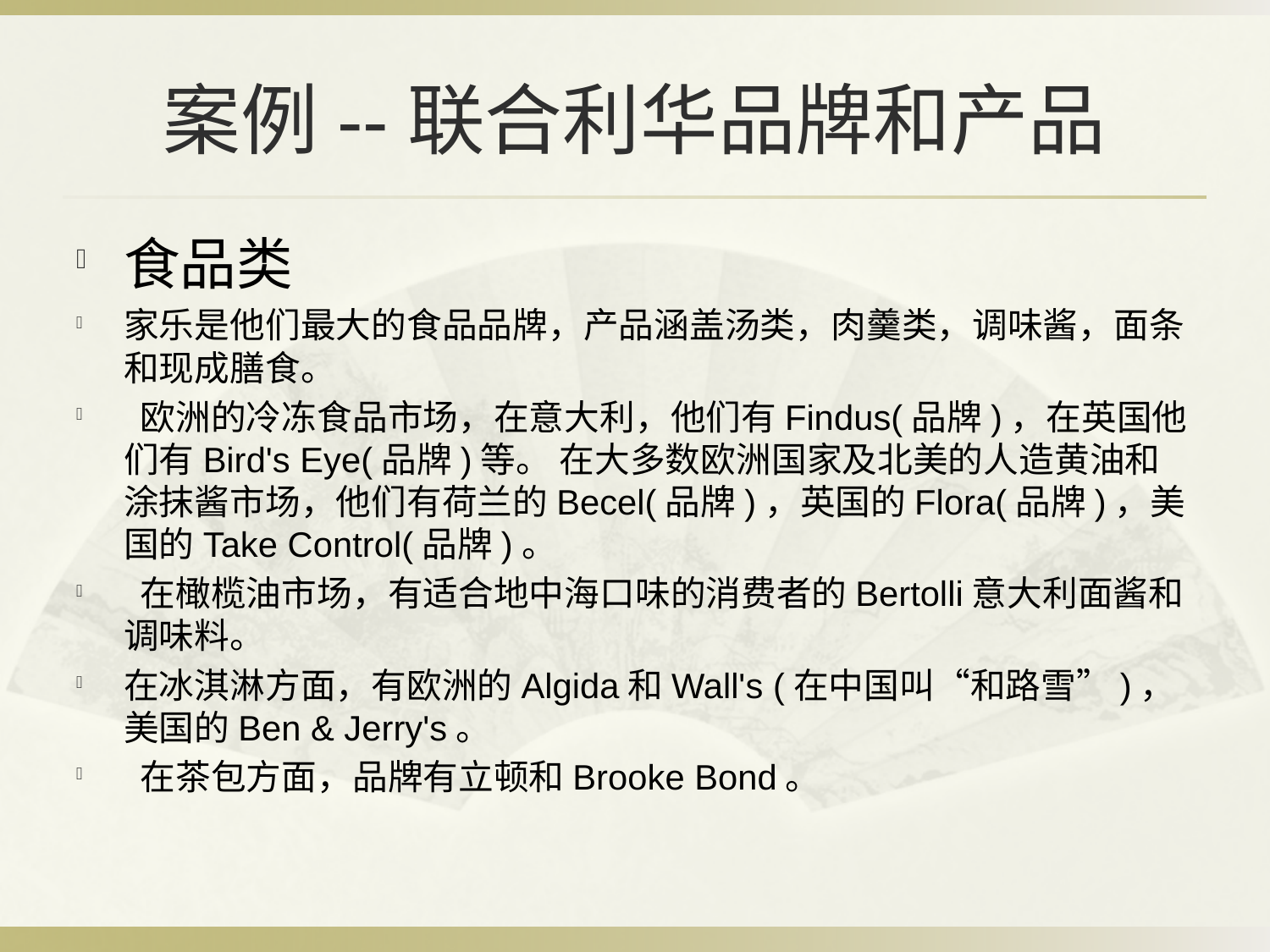

# 案例--联合利华品牌和产品
食品类
家乐是他们最大的食品品牌，产品涵盖汤类，肉羹类，调味酱，面条和现成膳食。
 欧洲的冷冻食品市场，在意大利，他们有Findus(品牌)，在英国他们有Bird's Eye(品牌)等。 在大多数欧洲国家及北美的人造黄油和涂抹酱市场，他们有荷兰的Becel(品牌)，英国的Flora(品牌)，美国的Take Control(品牌)。
 在橄榄油市场，有适合地中海口味的消费者的Bertolli意大利面酱和调味料。
在冰淇淋方面，有欧洲的Algida和Wall's (在中国叫“和路雪”)，美国的Ben & Jerry's。
 在茶包方面，品牌有立顿和Brooke Bond。